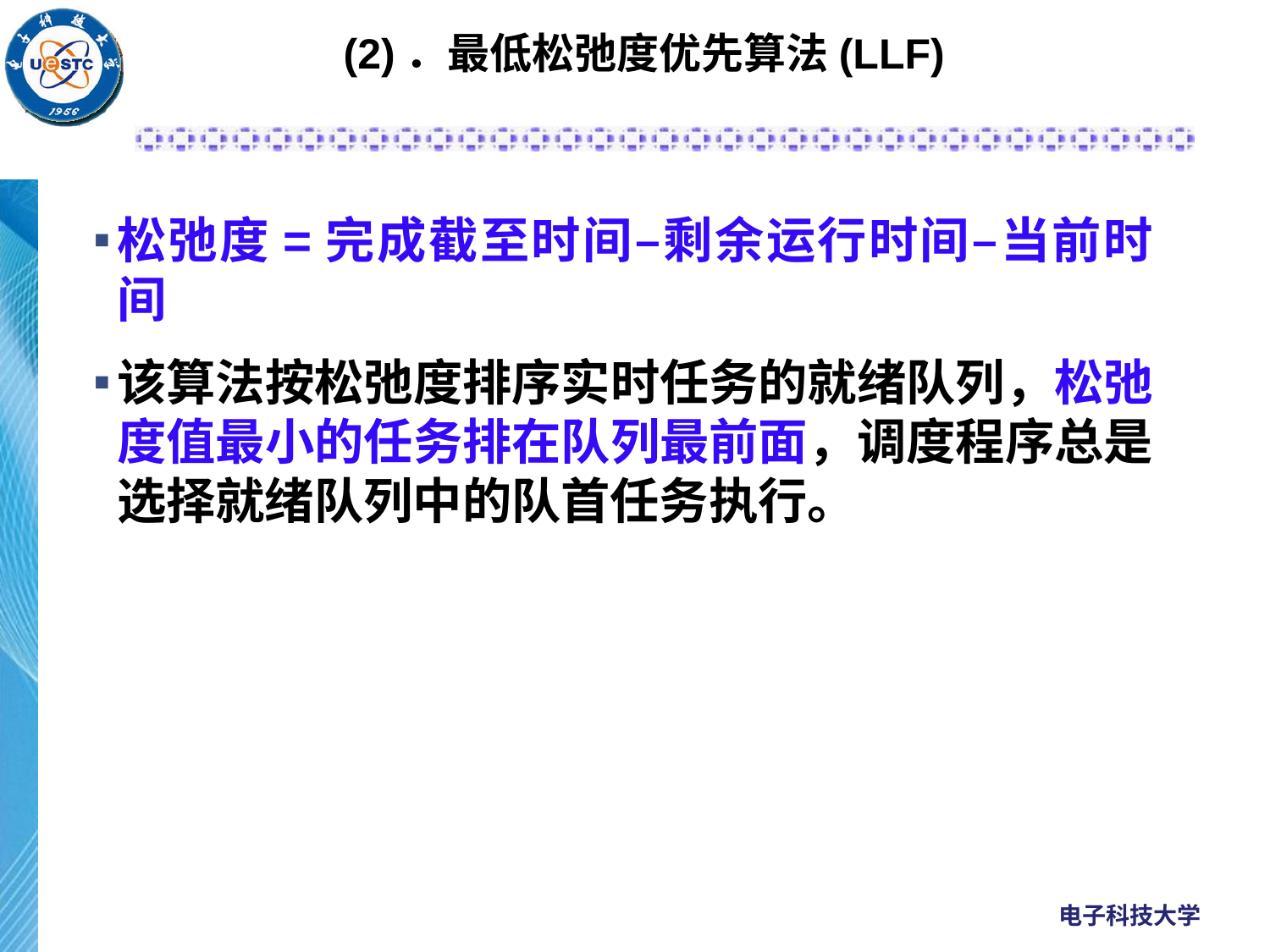

# (2)．最低松弛度优先算法(LLF)
松弛度=完成截至时间–剩余运行时间–当前时间
该算法按松弛度排序实时任务的就绪队列，松弛度值最小的任务排在队列最前面，调度程序总是选择就绪队列中的队首任务执行。